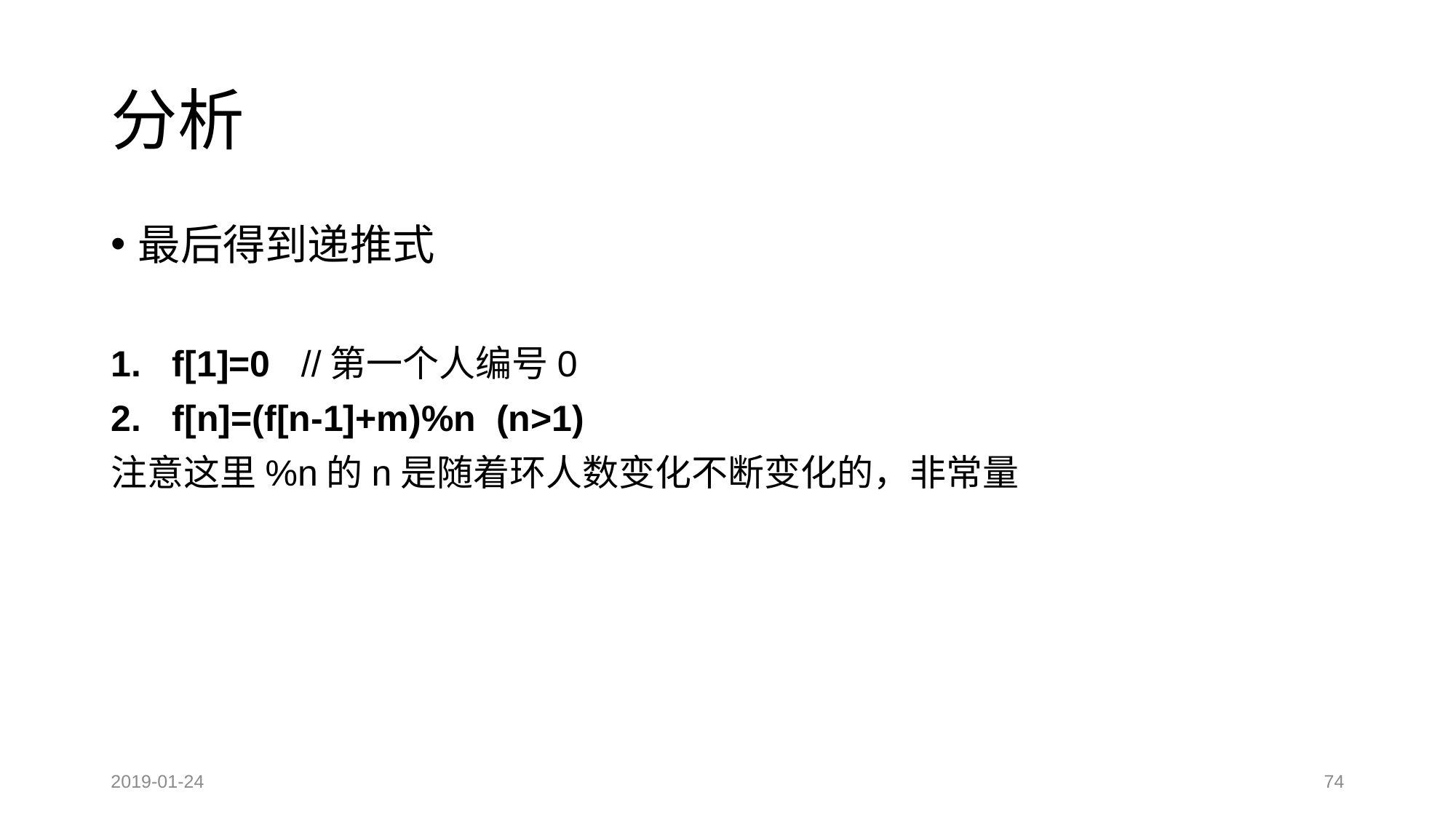

# 分析
最后得到递推式

f[1]=0   //第一个人编号0
f[n]=(f[n-1]+m)%n  (n>1)
注意这里%n的n是随着环人数变化不断变化的，非常量
2019-01-24
74